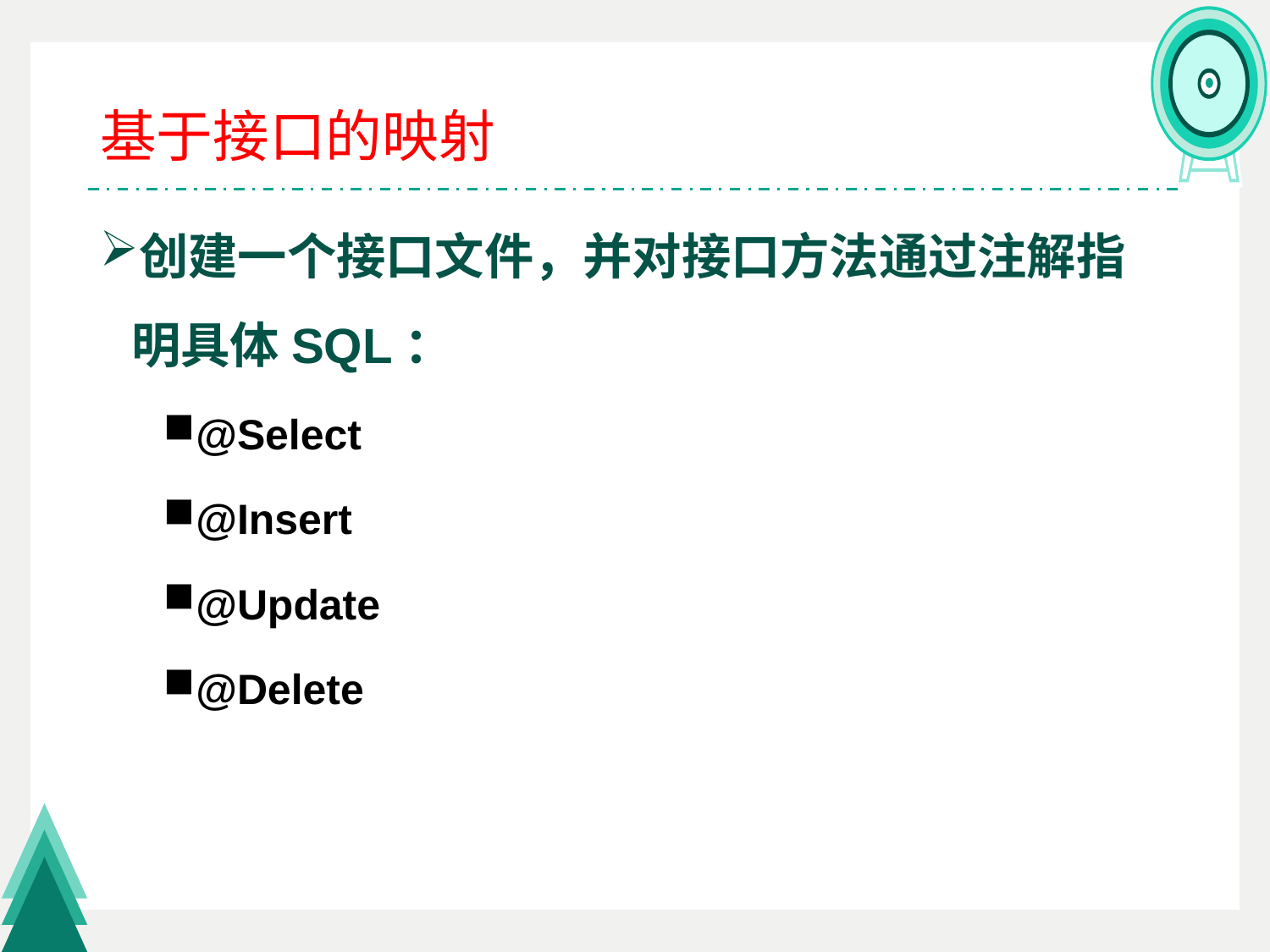

# 基于接口的映射
创建一个接口文件，并对接口方法通过注解指明具体SQL：
@Select
@Insert
@Update
@Delete